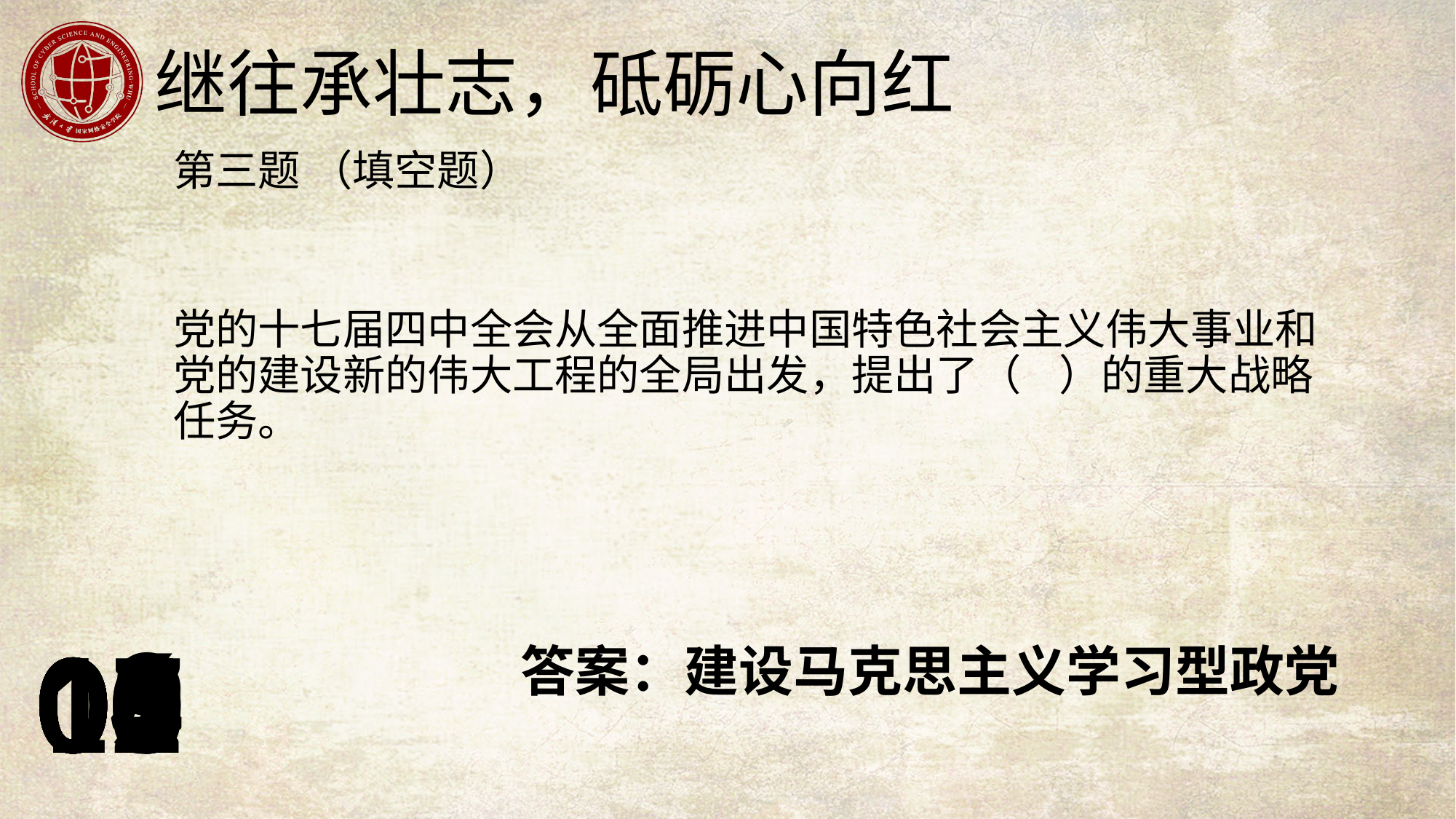

第三题 （填空题）

党的十七届四中全会从全面推进中国特色社会主义伟大事业和党的建设新的伟大工程的全局出发，提出了（    ）的重大战略任务。
答案：建设马克思主义学习型政党